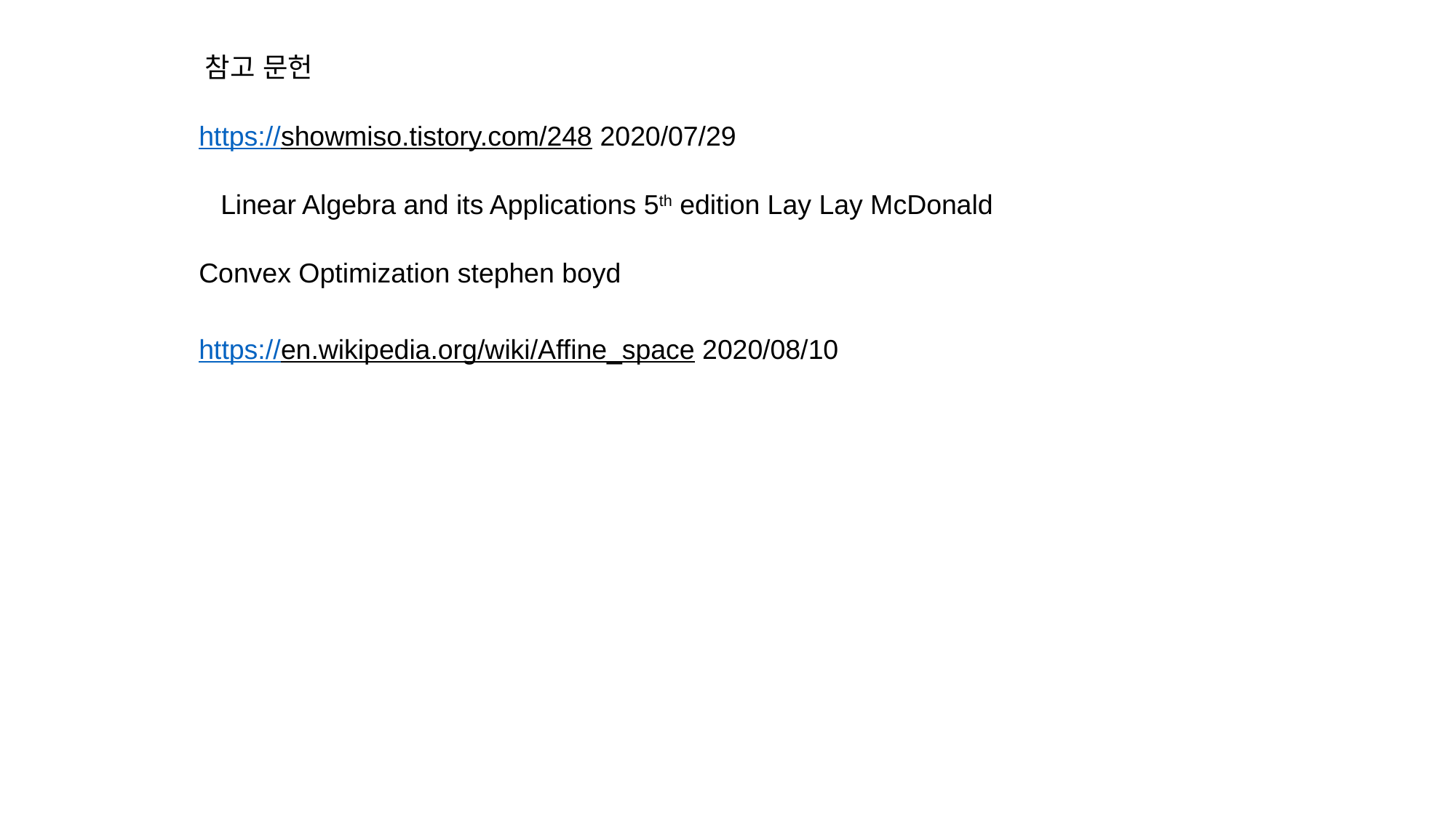

참고 문헌
https://showmiso.tistory.com/248 2020/07/29
Linear Algebra and its Applications 5th edition Lay Lay McDonald
Convex Optimization stephen boyd
https://en.wikipedia.org/wiki/Affine_space 2020/08/10